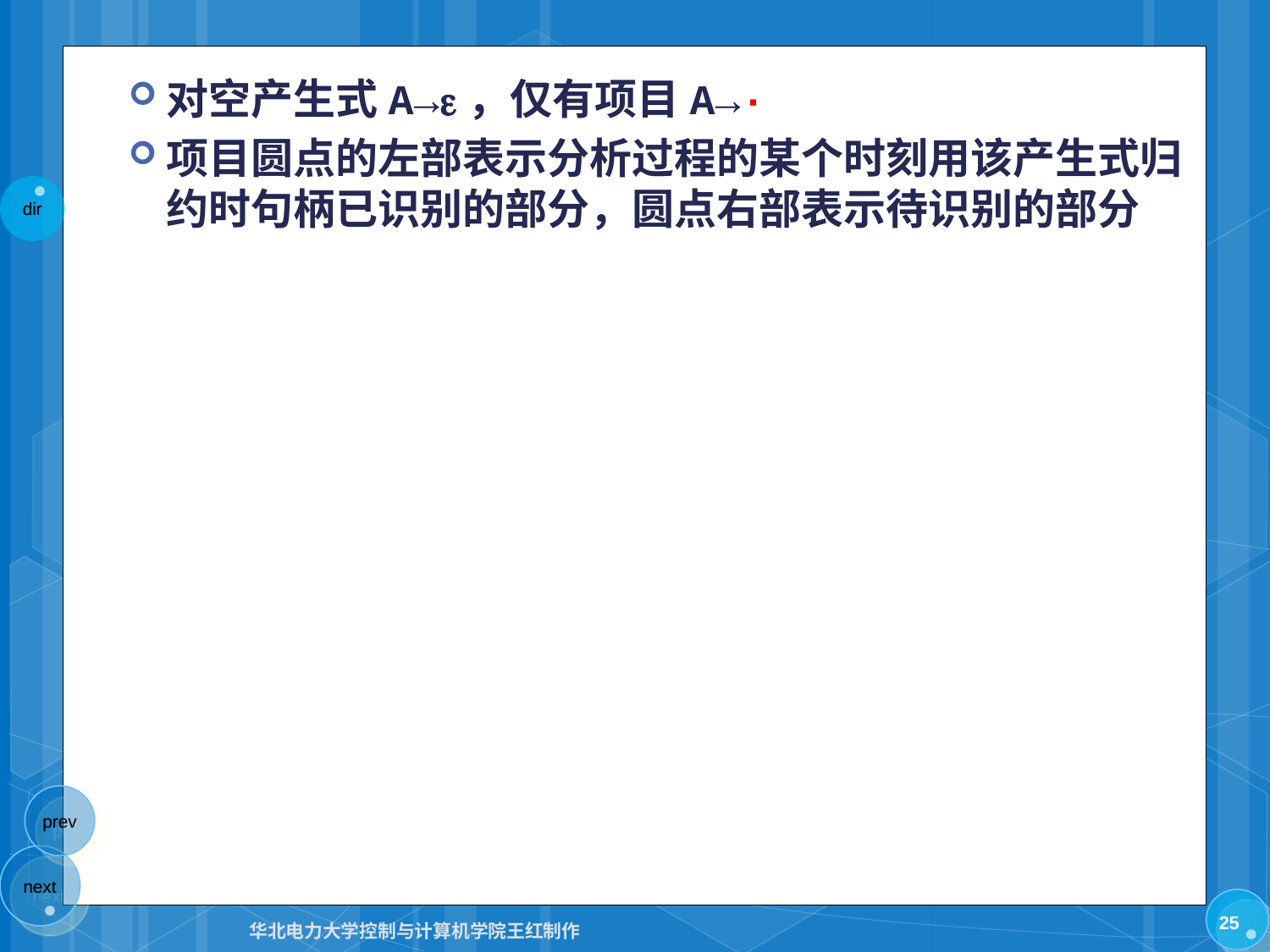

对空产生式A→ε，仅有项目A→·
项目圆点的左部表示分析过程的某个时刻用该产生式归约时句柄已识别的部分，圆点右部表示待识别的部分
25
华北电力大学控制与计算机学院王红制作